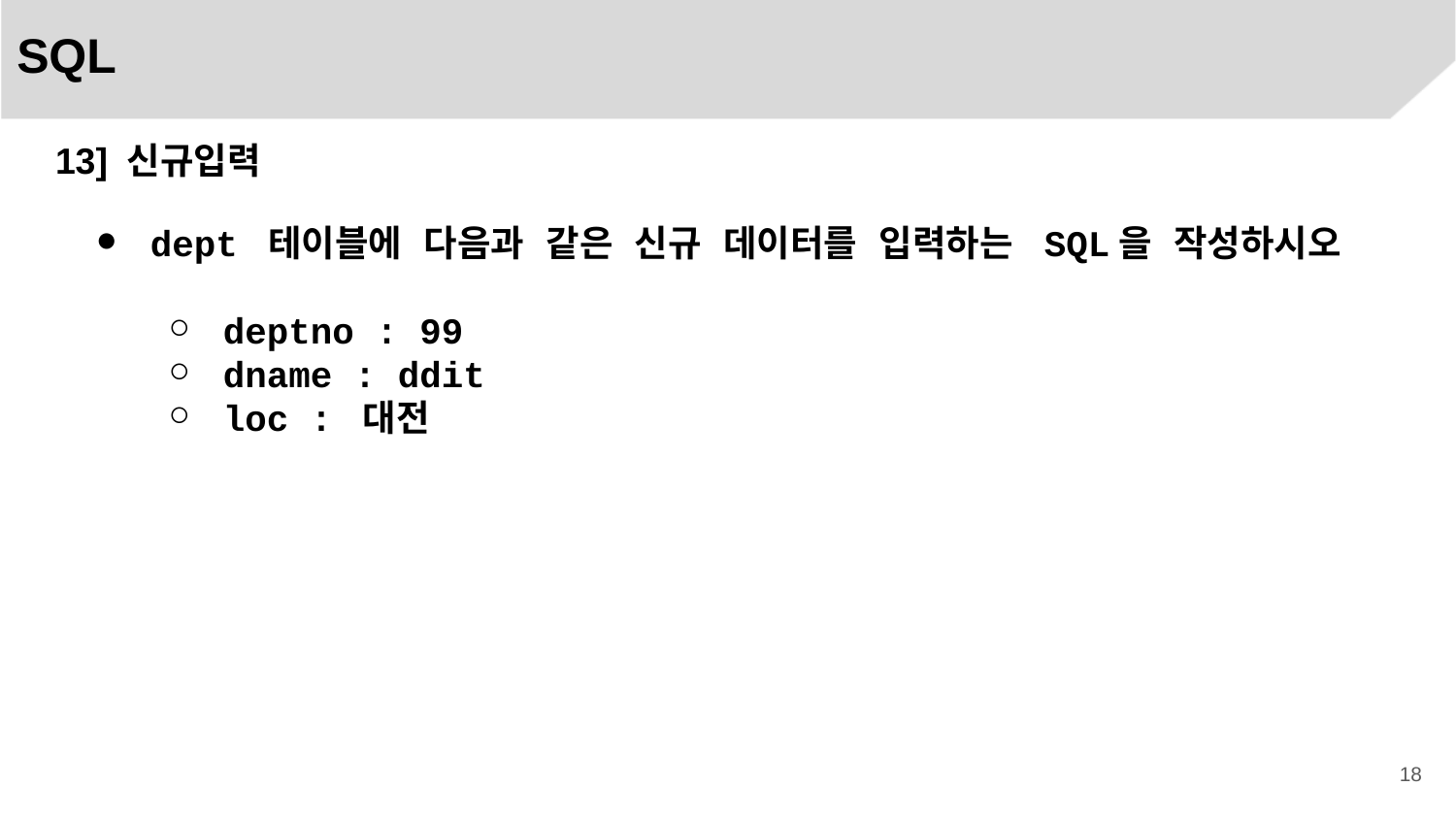

# SQL
13] 신규입력
dept 테이블에 다음과 같은 신규 데이터를 입력하는 SQL을 작성하시오

deptno : 99
dname : ddit
loc : 대전
18